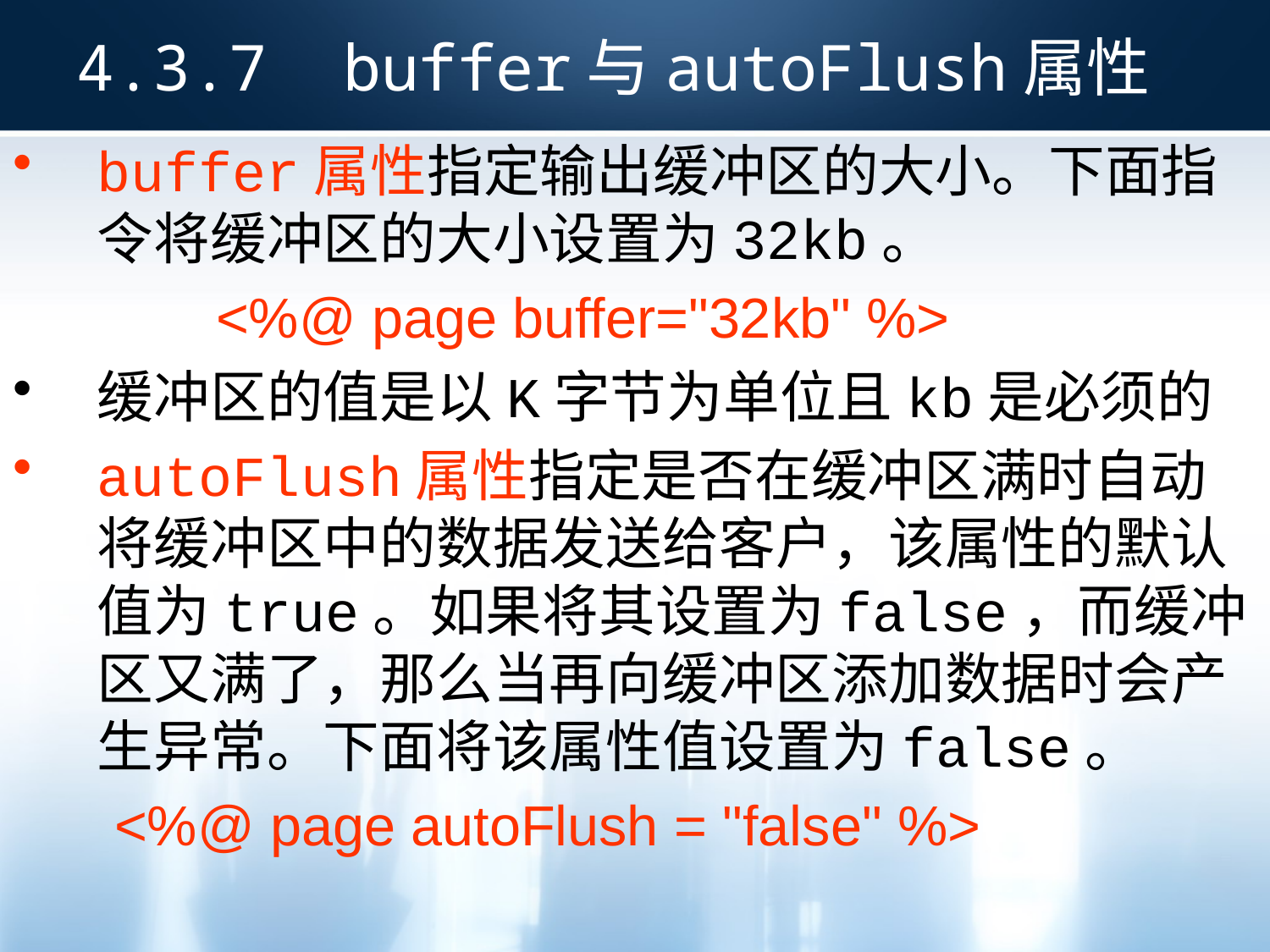

4.3.7  buffer与autoFlush属性
buffer属性指定输出缓冲区的大小。下面指令将缓冲区的大小设置为32kb。
      <%@ page buffer="32kb" %>
缓冲区的值是以K字节为单位且kb是必须的
autoFlush属性指定是否在缓冲区满时自动将缓冲区中的数据发送给客户，该属性的默认值为true。如果将其设置为false，而缓冲区又满了，那么当再向缓冲区添加数据时会产生异常。下面将该属性值设置为false。
   <%@ page autoFlush = "false" %>